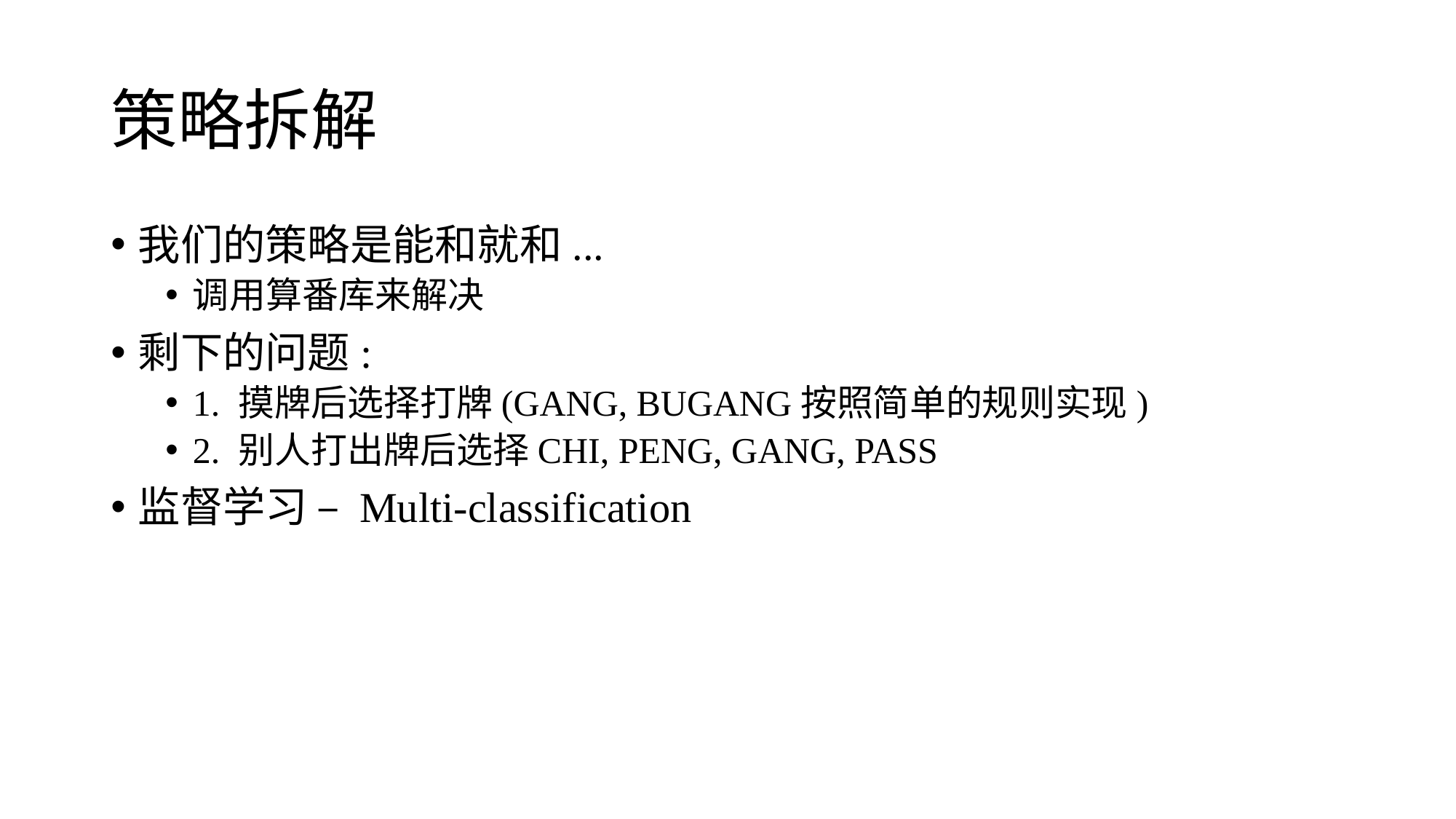

# 策略拆解
我们的策略是能和就和...
调用算番库来解决
剩下的问题:
1. 摸牌后选择打牌(GANG, BUGANG按照简单的规则实现)
2. 别人打出牌后选择CHI, PENG, GANG, PASS
监督学习 – Multi-classification